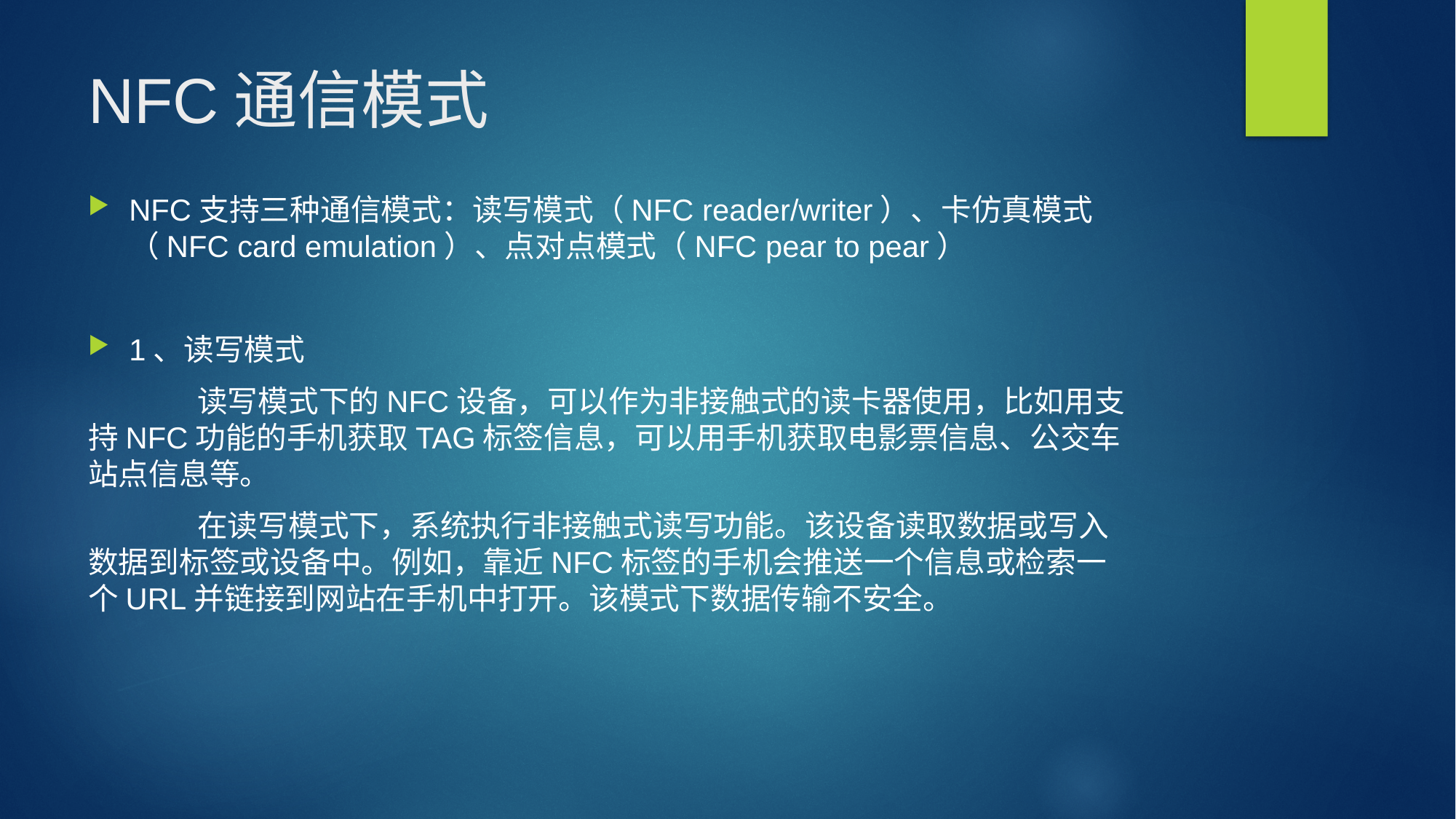

# NFC通信模式
NFC支持三种通信模式：读写模式（NFC reader/writer）、卡仿真模式（NFC card emulation）、点对点模式（NFC pear to pear）

1、读写模式
	读写模式下的NFC设备，可以作为非接触式的读卡器使用，比如用支持NFC功能的手机获取TAG标签信息，可以用手机获取电影票信息、公交车站点信息等。
	在读写模式下，系统执行非接触式读写功能。该设备读取数据或写入数据到标签或设备中。例如，靠近NFC标签的手机会推送一个信息或检索一个URL并链接到网站在手机中打开。该模式下数据传输不安全。